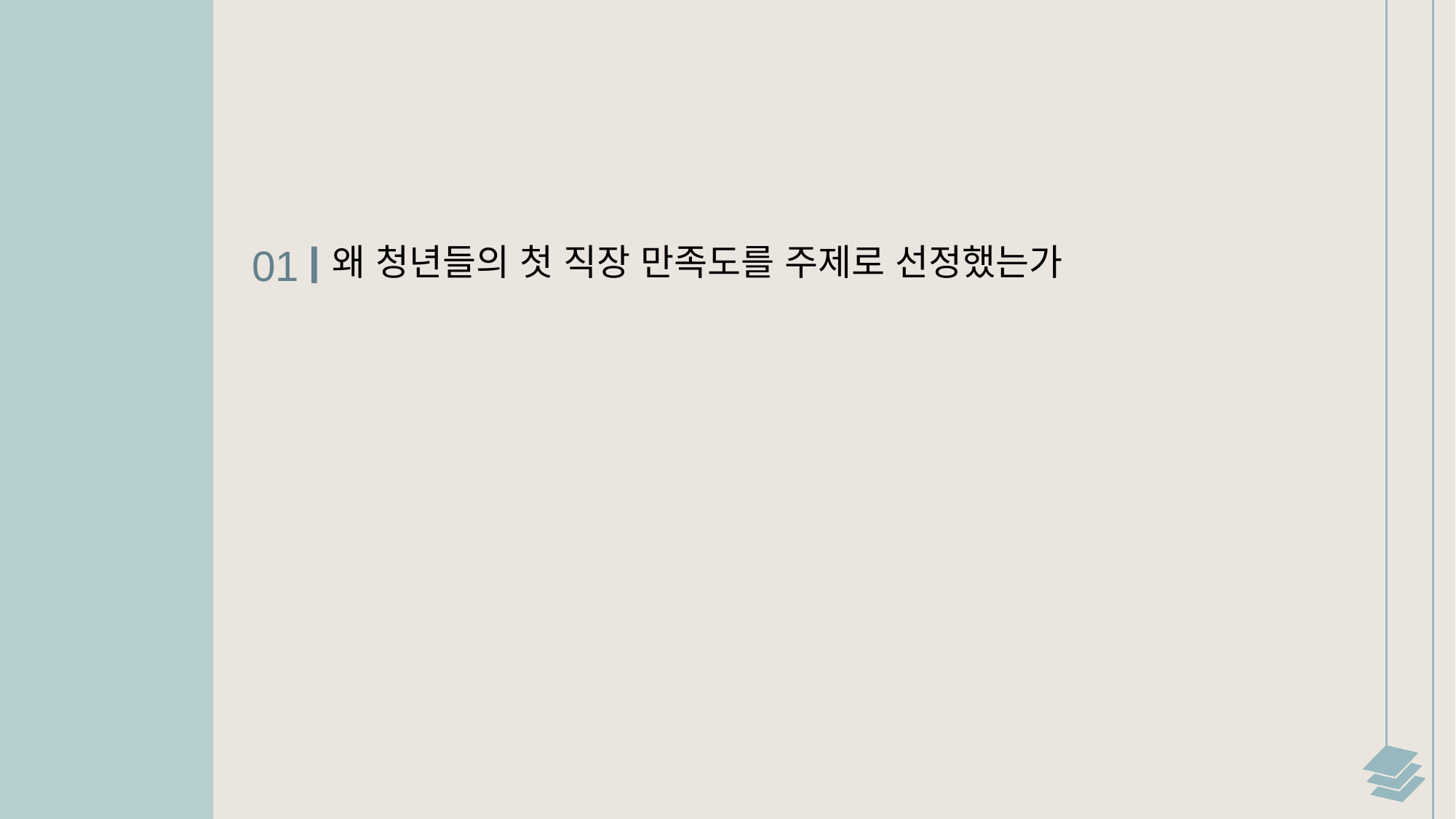

01
왜 청년들의 첫 직장 만족도를 주제로 선정했는가